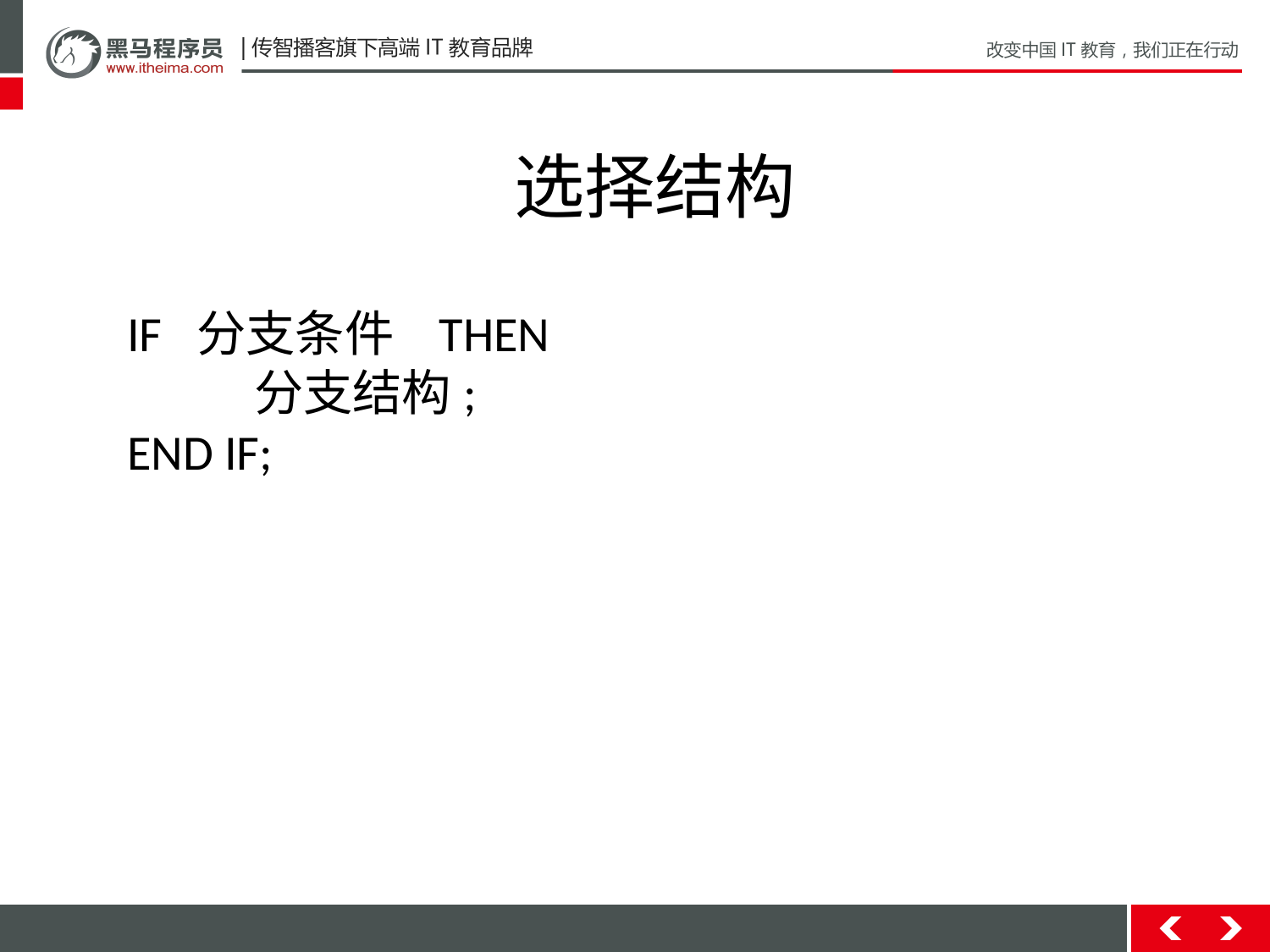

选择结构
IF  分支条件   THEN
	分支结构;
END IF;